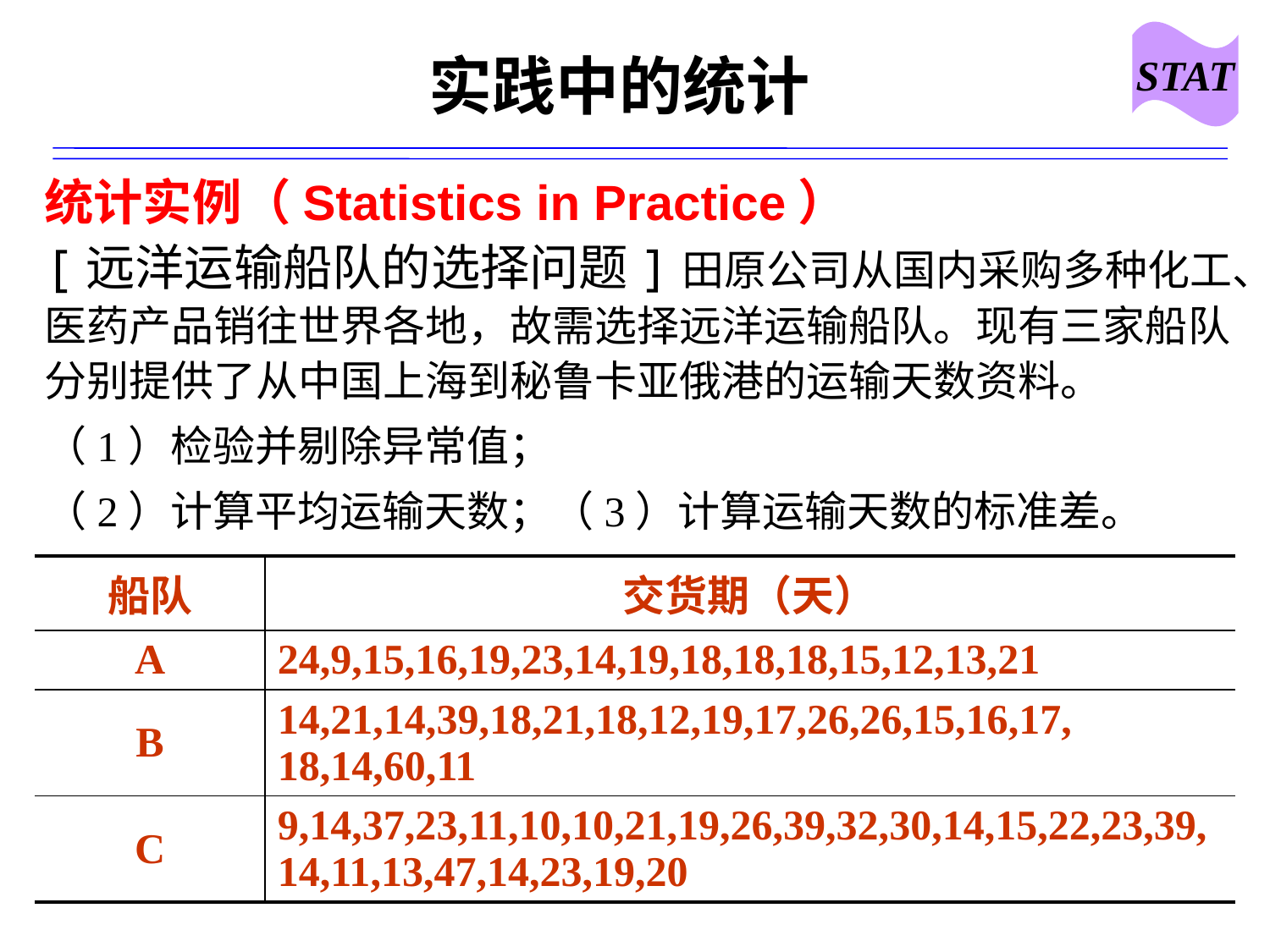

STAT
# 实践中的统计

统计实例（Statistics in Practice）
[远洋运输船队的选择问题]田原公司从国内采购多种化工、医药产品销往世界各地，故需选择远洋运输船队。现有三家船队分别提供了从中国上海到秘鲁卡亚俄港的运输天数资料。
（1）检验并剔除异常值；
（2）计算平均运输天数；（3）计算运输天数的标准差。
| 船队 | 交货期（天） |
| --- | --- |
| A | 24,9,15,16,19,23,14,19,18,18,18,15,12,13,21 |
| B | 14,21,14,39,18,21,18,12,19,17,26,26,15,16,17, 18,14,60,11 |
| C | 9,14,37,23,11,10,10,21,19,26,39,32,30,14,15,22,23,39,14,11,13,47,14,23,19,20 |